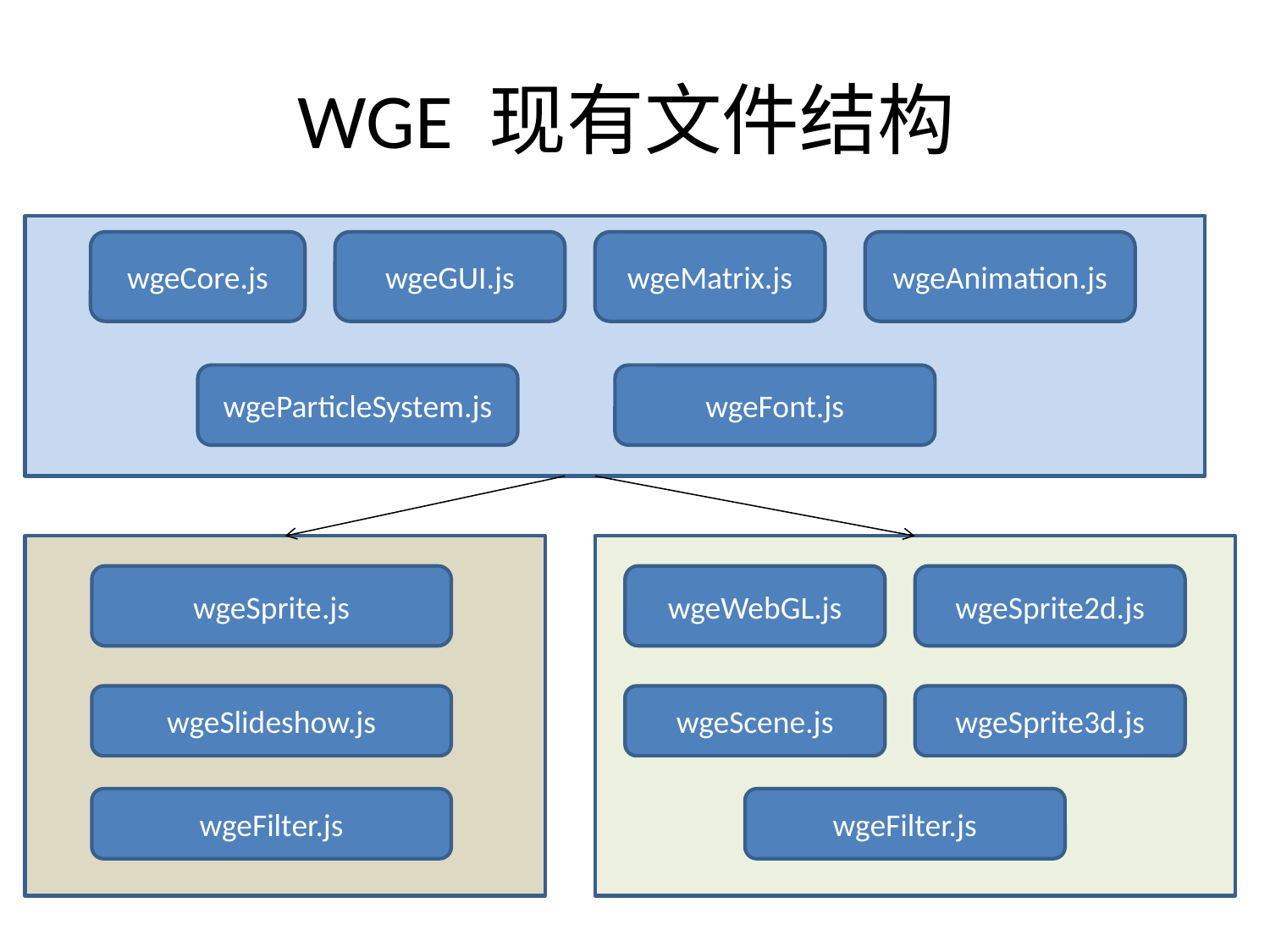

# WGE 现有文件结构

wgeGUI.js
wgeAnimation.js
wgeCore.js
wgeMatrix.js
wgeParticleSystem.js
wgeFont.js

wgeSprite.js
wgeWebGL.js
wgeSprite2d.js
wgeSlideshow.js
wgeScene.js
wgeSprite3d.js
wgeFilter.js
wgeFilter.js